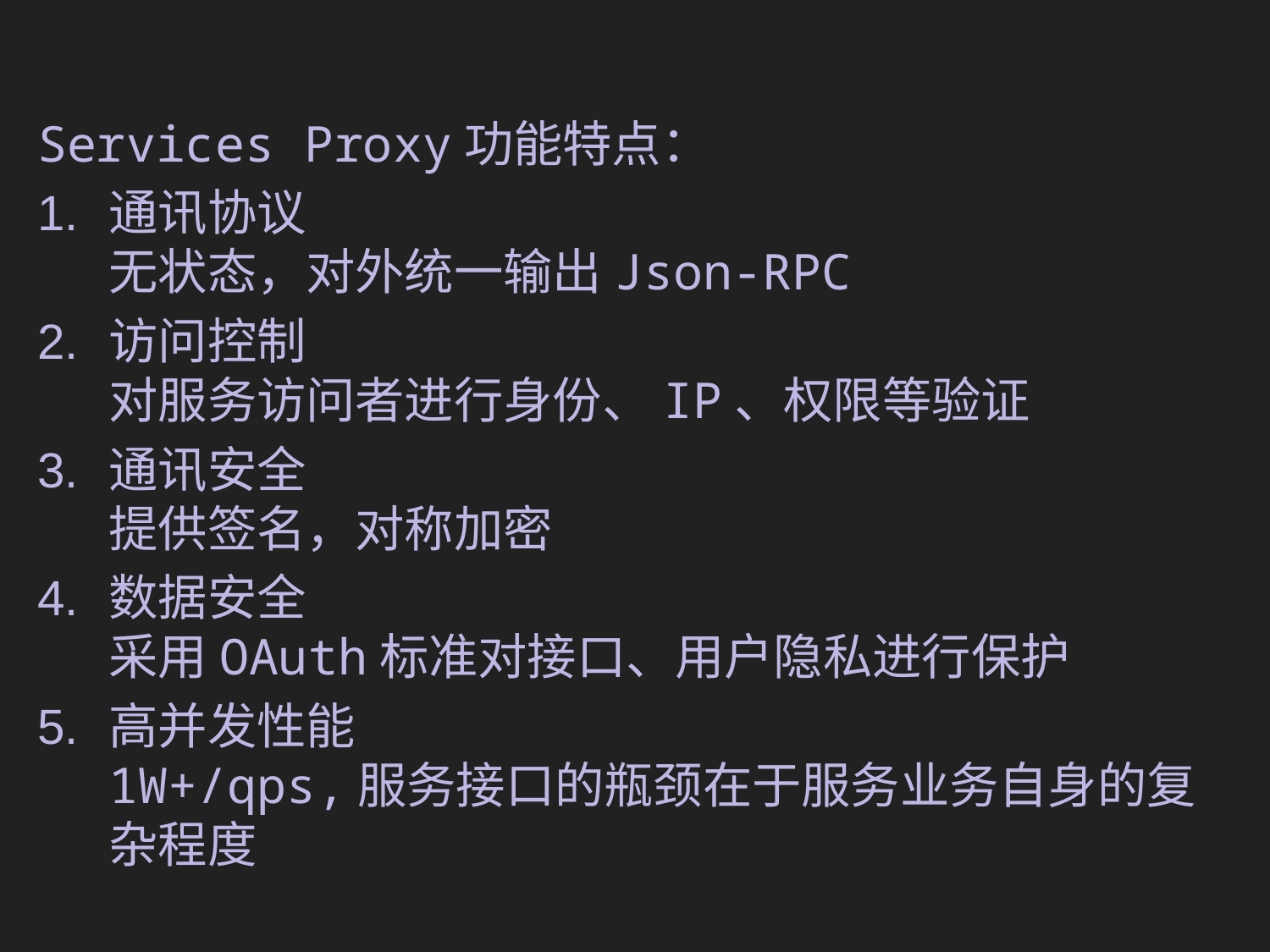

#
Services Proxy功能特点：
通讯协议
无状态，对外统一输出Json-RPC
访问控制
对服务访问者进行身份、IP、权限等验证
通讯安全
提供签名，对称加密
数据安全
采用OAuth标准对接口、用户隐私进行保护
高并发性能
1W+/qps,服务接口的瓶颈在于服务业务自身的复杂程度